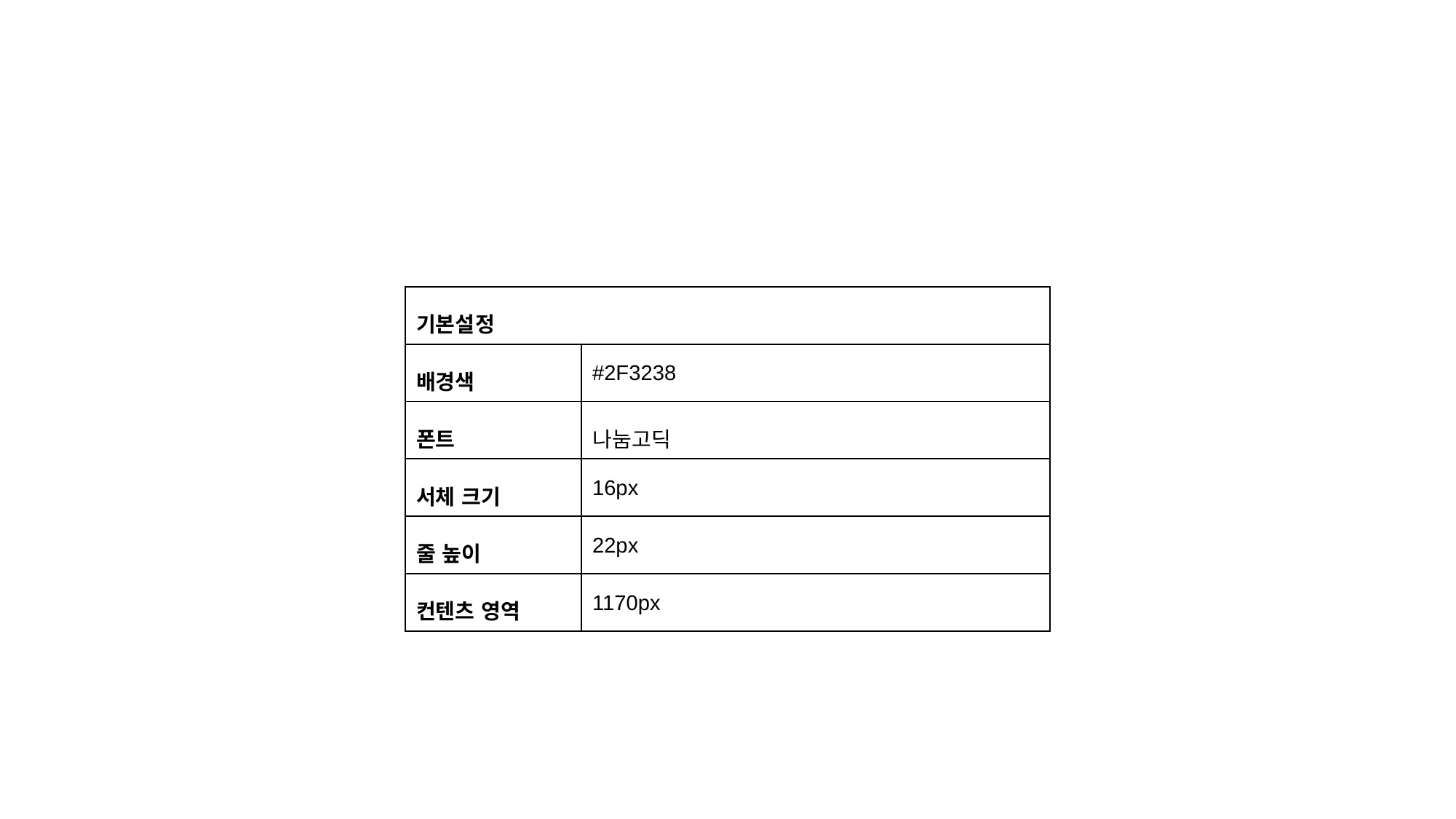

| 기본설정 |  |
| --- | --- |
| 배경색 | #2F3238 |
| 폰트 | 나눔고딕 |
| 서체 크기 | 16px |
| 줄 높이 | 22px |
| 컨텐츠 영역 | 1170px |